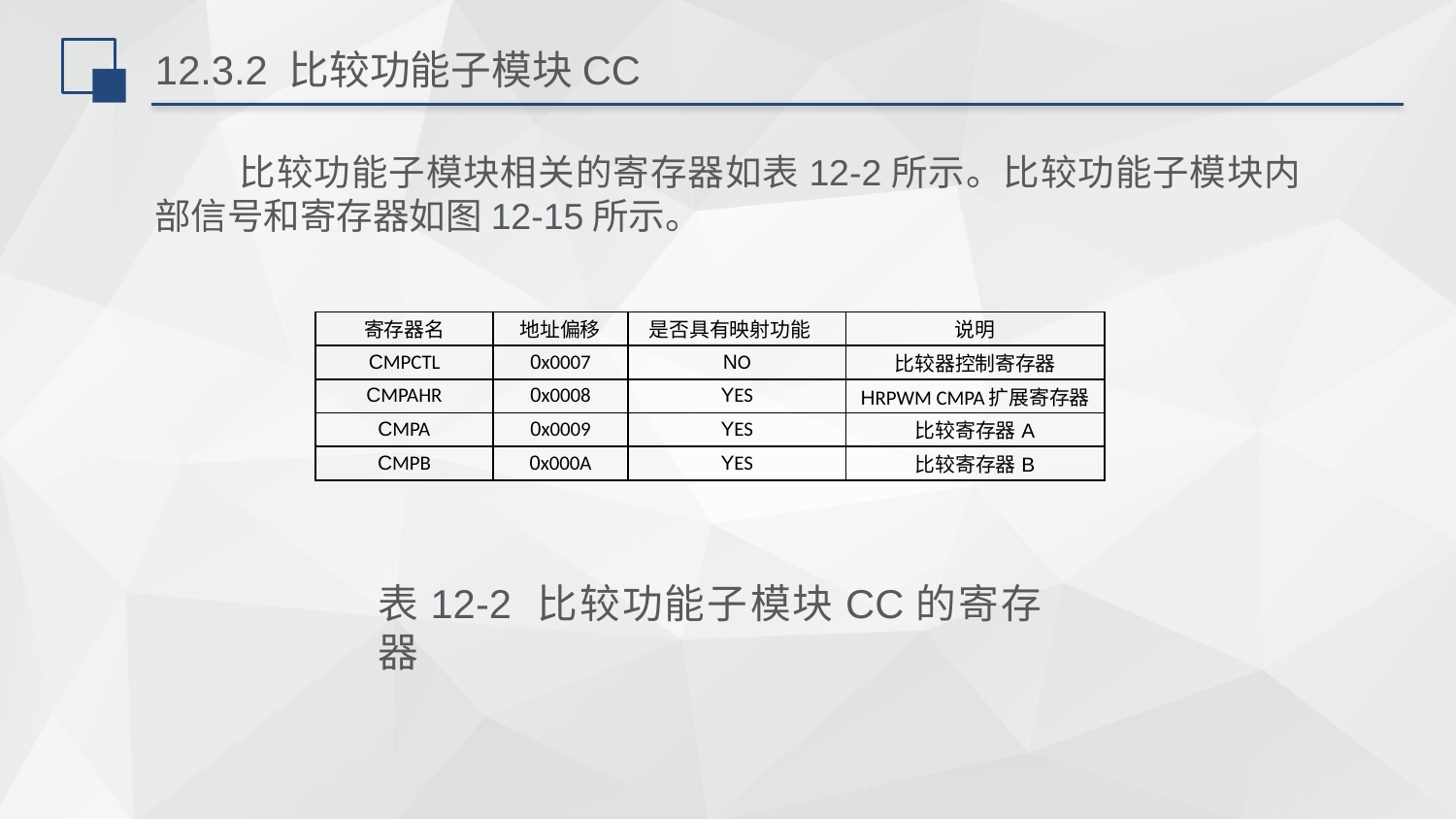

# 12.3.2 比较功能子模块CC
比较功能子模块相关的寄存器如表12-2所示。比较功能子模块内部信号和寄存器如图12-15所示。
| 寄存器名 | 地址偏移 | 是否具有映射功能 | 说明 |
| --- | --- | --- | --- |
| CMPCTL | 0x0007 | NO | 比较器控制寄存器 |
| CMPAHR | 0x0008 | YES | HRPWM CMPA扩展寄存器 |
| CMPA | 0x0009 | YES | 比较寄存器A |
| CMPB | 0x000A | YES | 比较寄存器B |
表12-2 比较功能子模块CC的寄存器